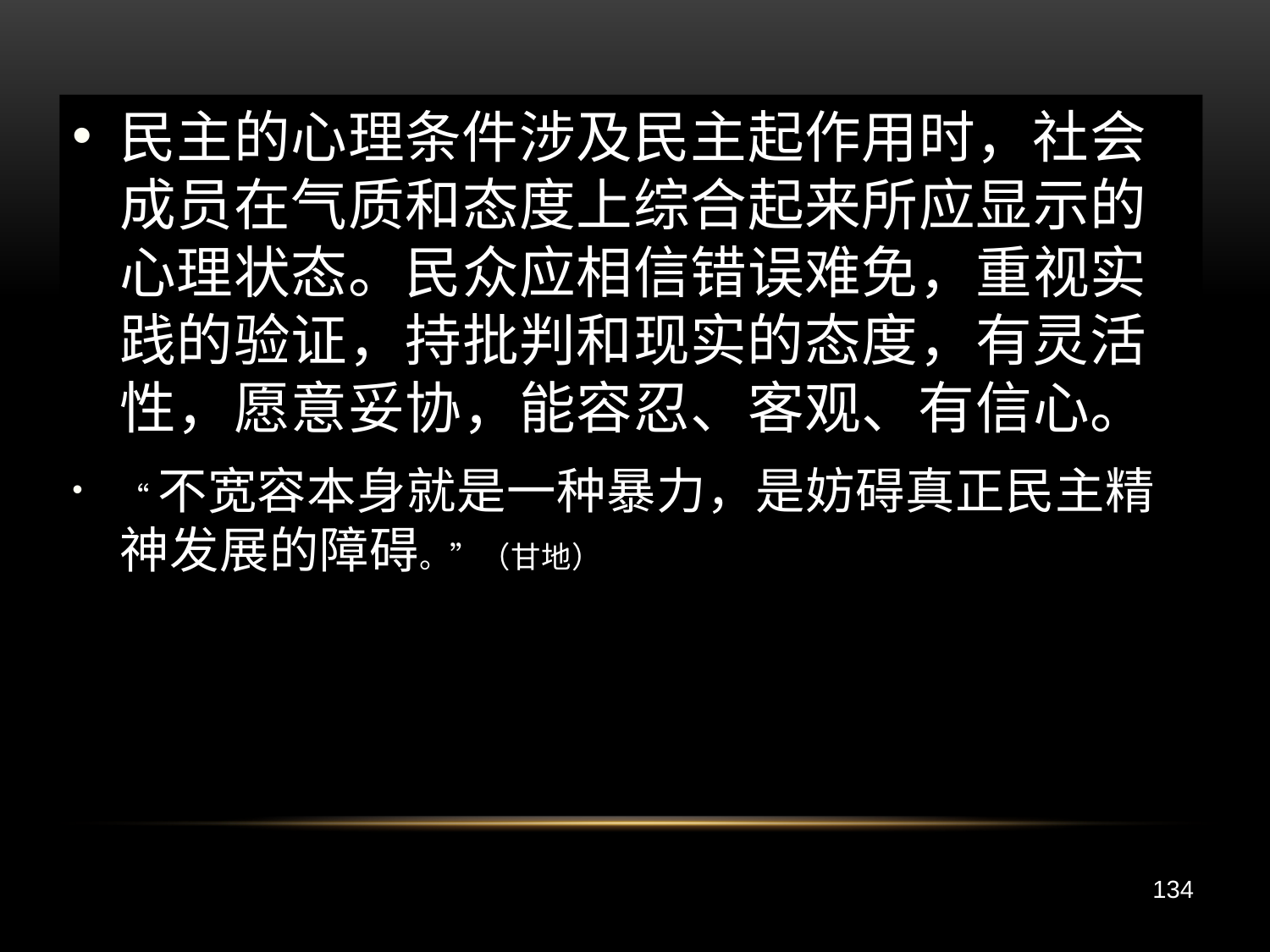

民主的心理条件涉及民主起作用时，社会成员在气质和态度上综合起来所应显示的心理状态。民众应相信错误难免，重视实践的验证，持批判和现实的态度，有灵活性，愿意妥协，能容忍、客观、有信心。
“不宽容本身就是一种暴力，是妨碍真正民主精神发展的障碍。”（甘地）

134